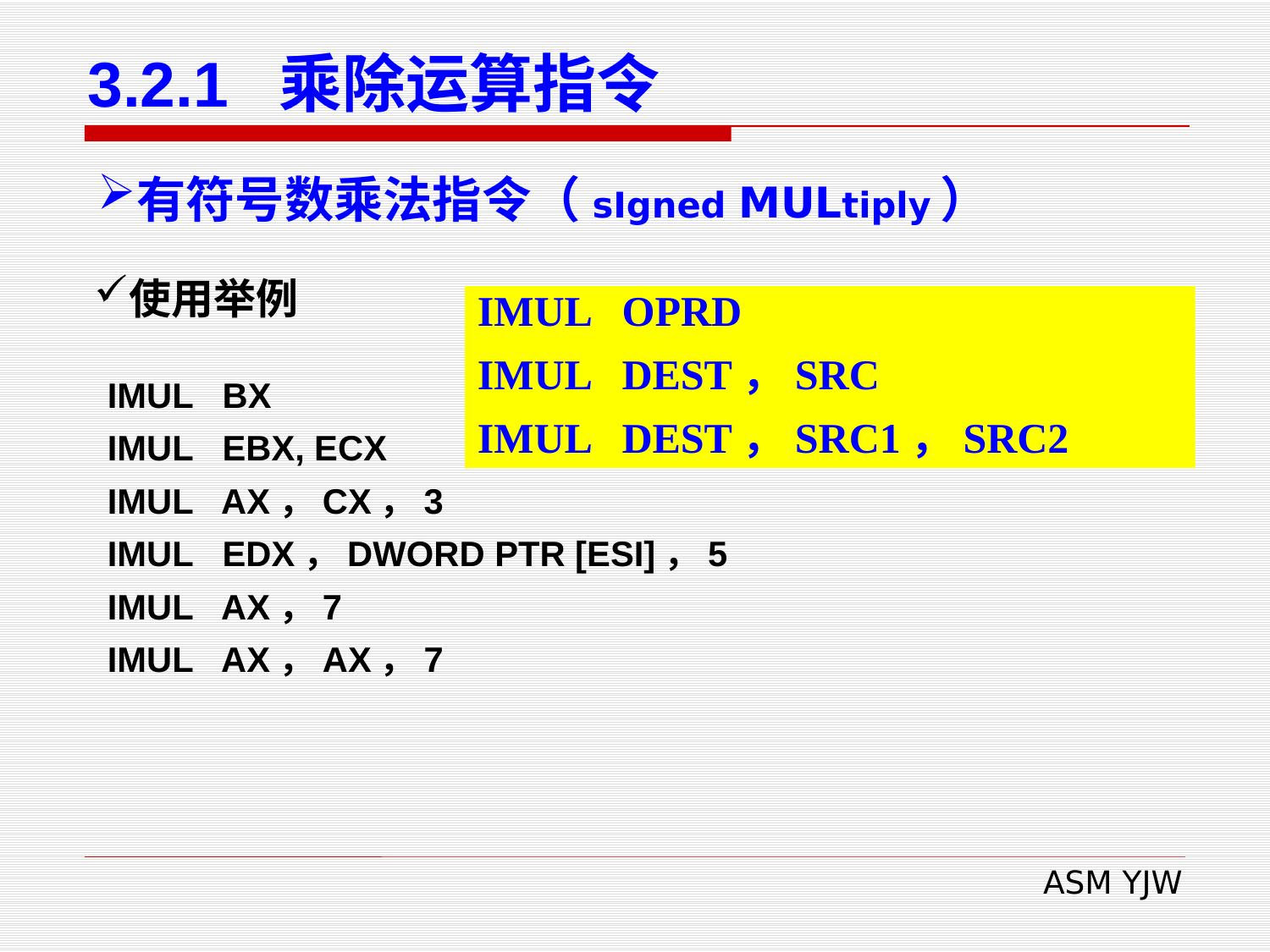

# 3.2.1  乘除运算指令
有符号数乘法指令（sIgned MULtiply）
使用举例
IMUL   OPRD
IMUL   DEST，SRC
IMUL   DEST，SRC1，SRC2
IMUL   BX
IMUL   EBX, ECX
IMUL   AX，CX，3
IMUL   EDX，DWORD PTR [ESI]，5
IMUL   AX，7
IMUL   AX，AX，7